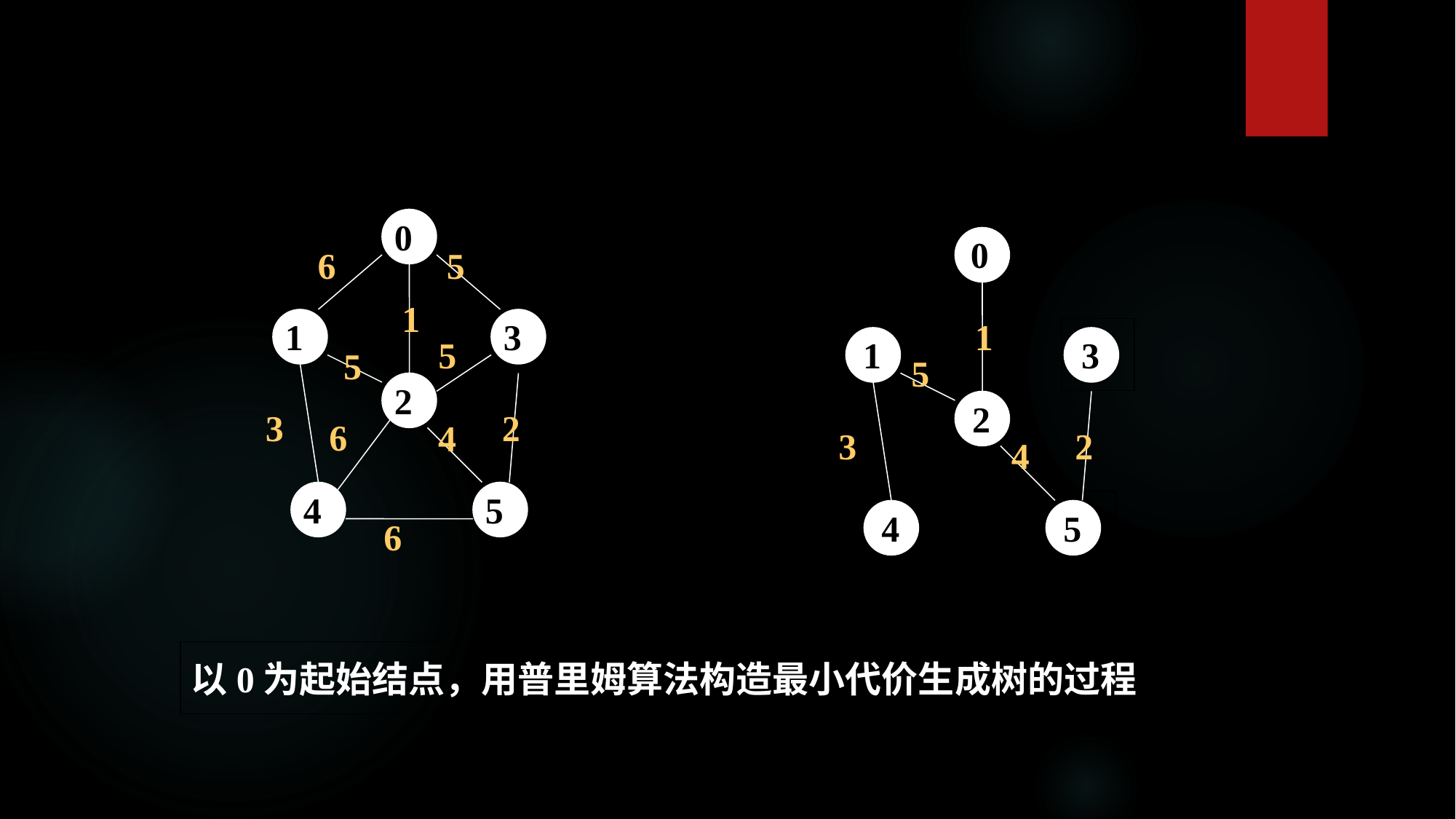

0

 6
 5

 1
 1
 3

 5
 5

 2

 3
 2
 6
 4

 4
 5

 6

 0

 1
 1
 3

 5

 2

 3
 2
 4

 4
 5

以0为起始结点，用普里姆算法构造最小代价生成树的过程